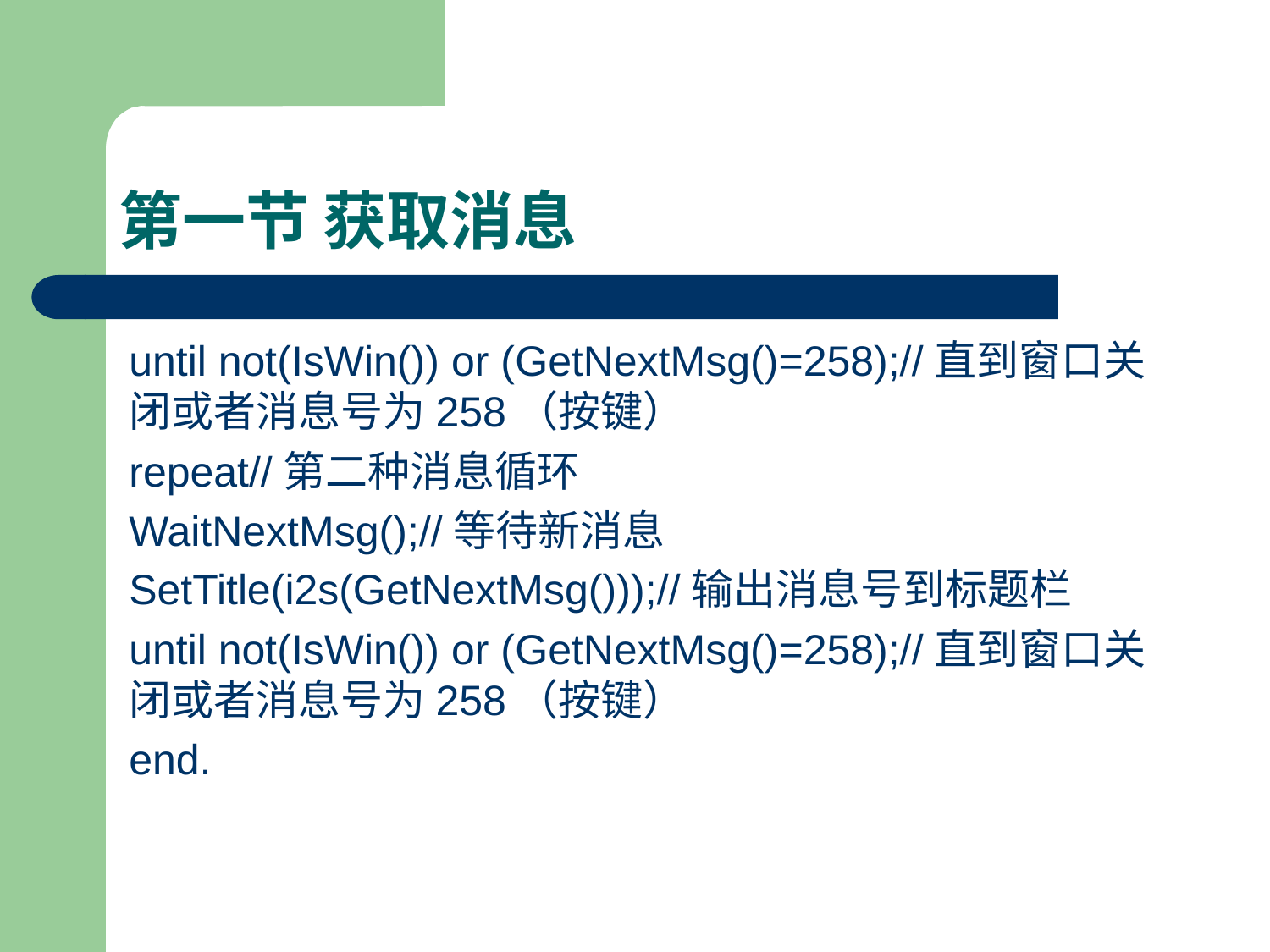

# 第一节 获取消息
until not(IsWin()) or (GetNextMsg()=258);//直到窗口关闭或者消息号为258（按键）
repeat//第二种消息循环
WaitNextMsg();//等待新消息
SetTitle(i2s(GetNextMsg()));//输出消息号到标题栏
until not(IsWin()) or (GetNextMsg()=258);//直到窗口关闭或者消息号为258（按键）
end.